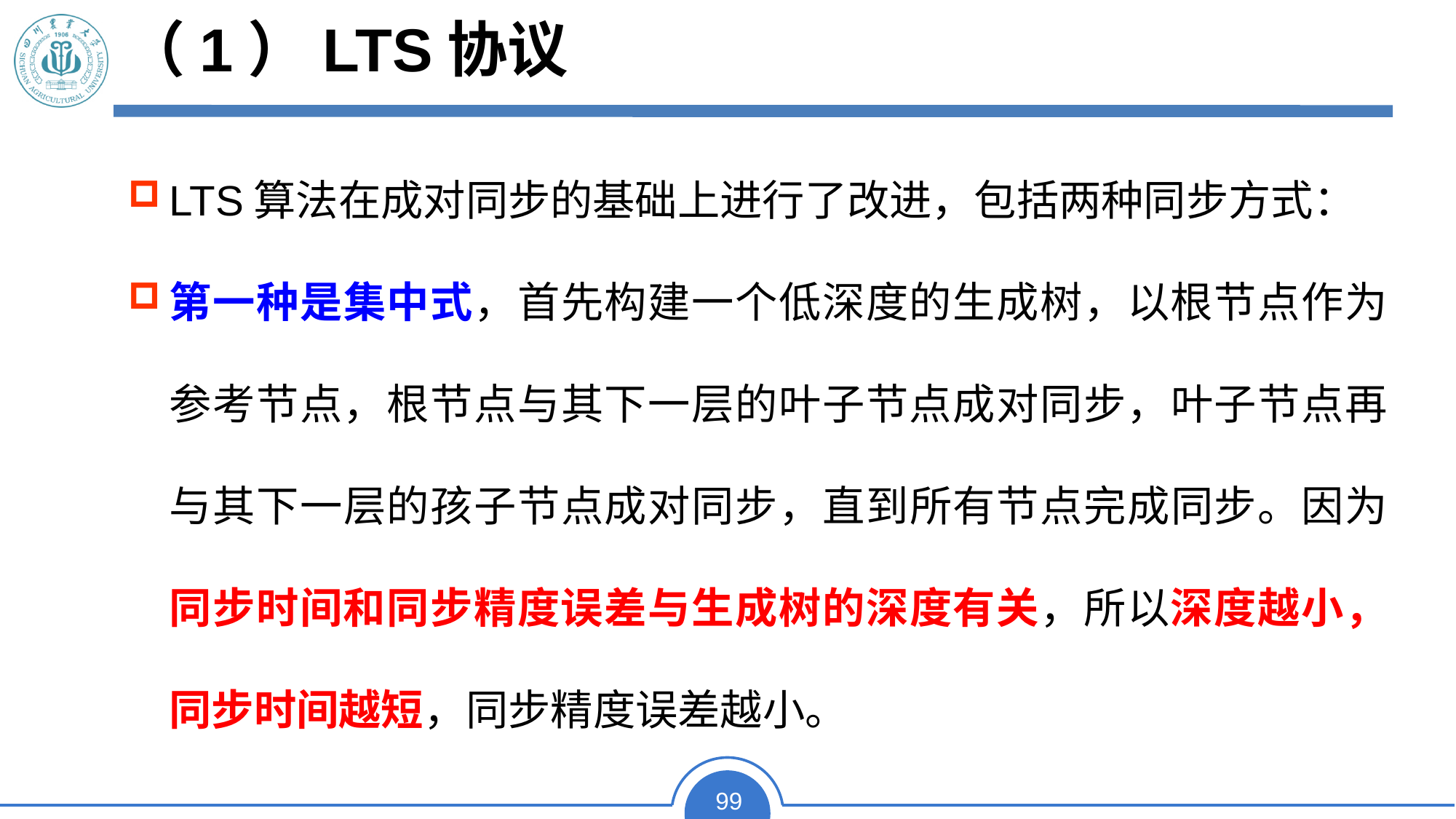

# （1）LTS协议
LTS算法在成对同步的基础上进行了改进，包括两种同步方式：
第一种是集中式，首先构建一个低深度的生成树，以根节点作为参考节点，根节点与其下一层的叶子节点成对同步，叶子节点再与其下一层的孩子节点成对同步，直到所有节点完成同步。因为同步时间和同步精度误差与生成树的深度有关，所以深度越小，同步时间越短，同步精度误差越小。